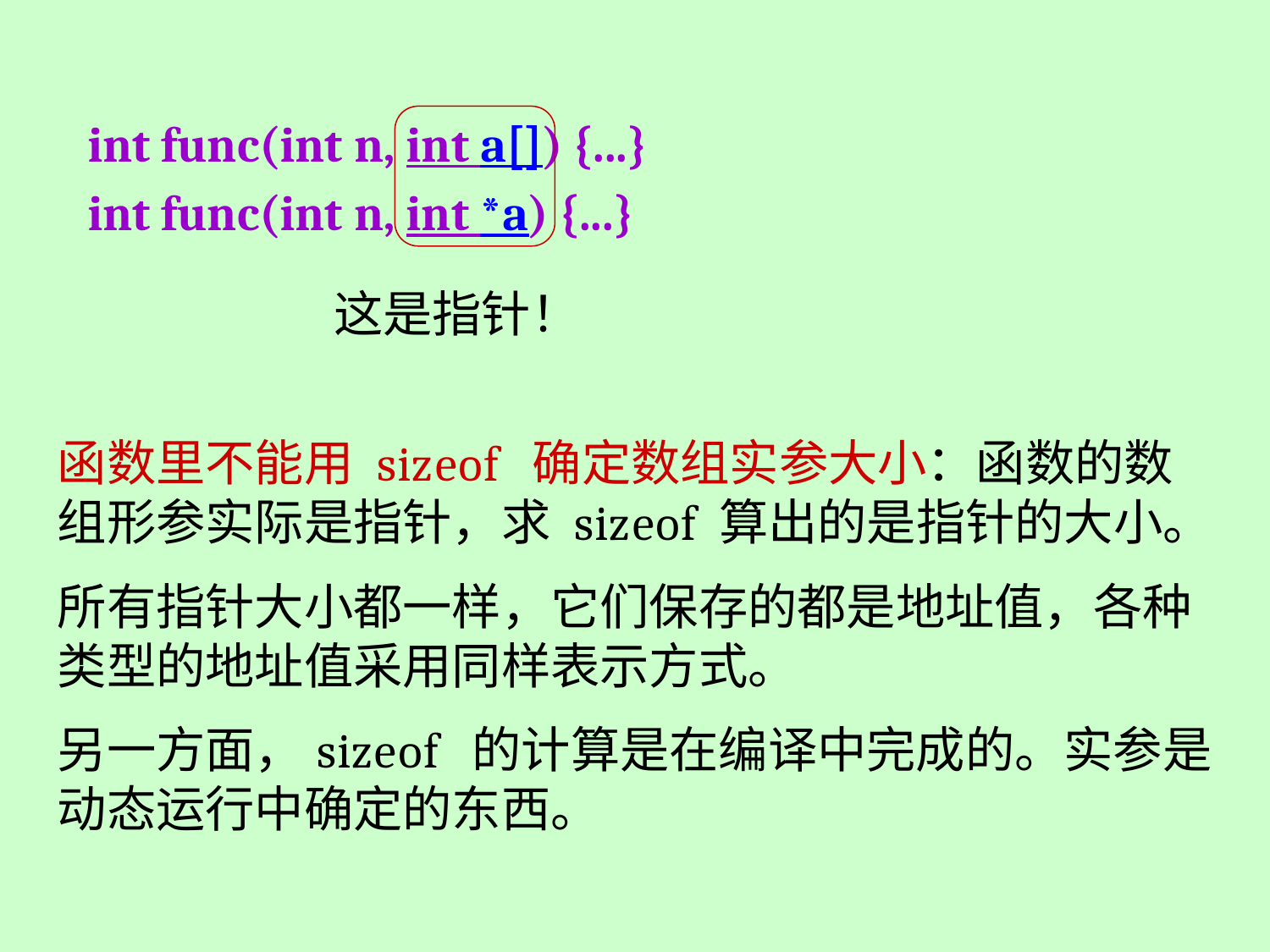

int func(int n, int a[]) {...}
int func(int n, int *a) {...}

这是指针！
函数里不能用 sizeof  确定数组实参大小：函数的数组形参实际是指针，求 sizeof 算出的是指针的大小。
所有指针大小都一样，它们保存的都是地址值，各种类型的地址值采用同样表示方式。
另一方面，sizeof  的计算是在编译中完成的。实参是动态运行中确定的东西。
53